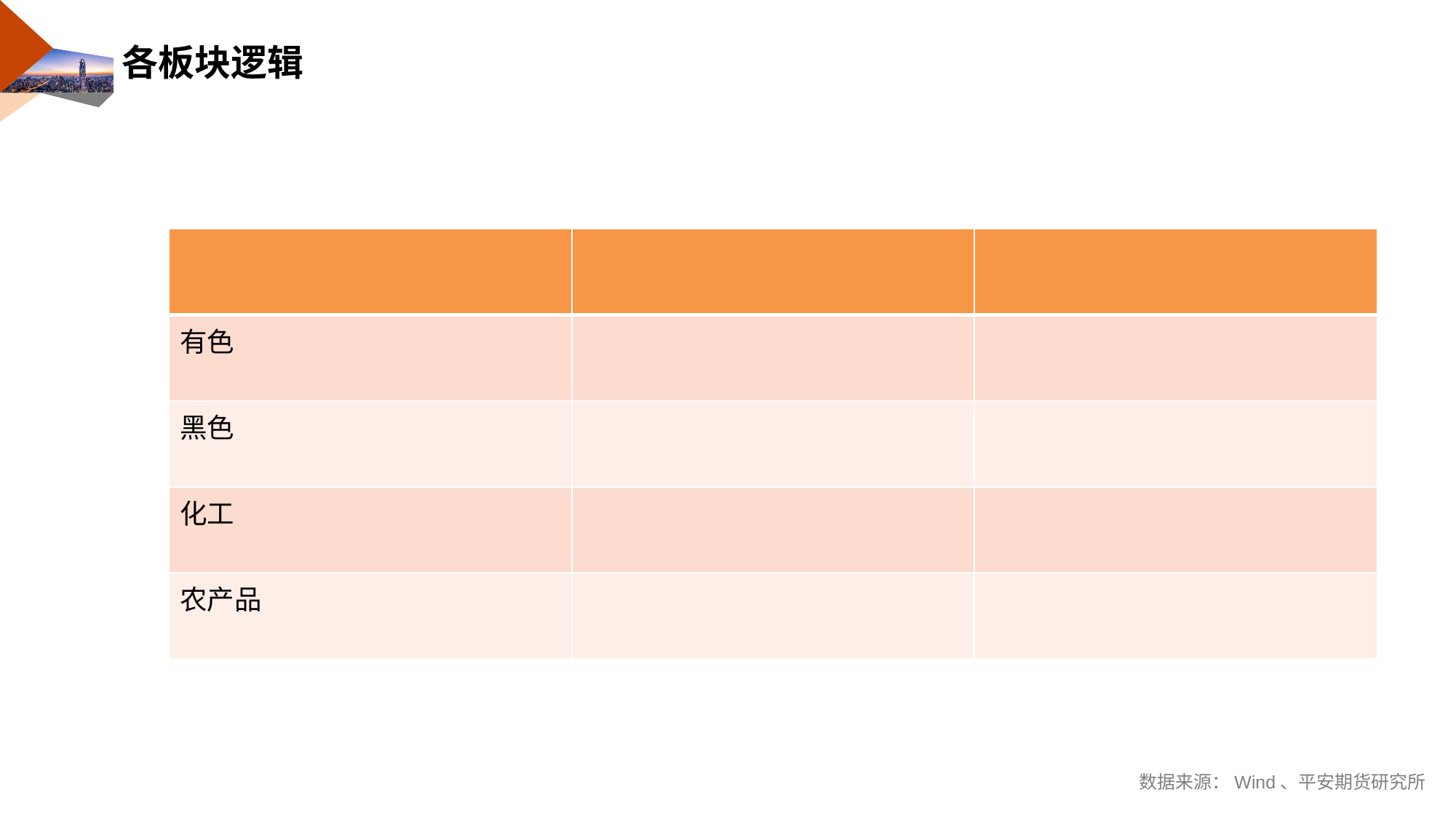

# 各板块逻辑
|  |  |  |
| --- | --- | --- |
| 有色 |  |  |
| 黑色 |  |  |
| 化工 |  |  |
| 农产品 |  |  |
数据来源：Wind、平安期货研究所